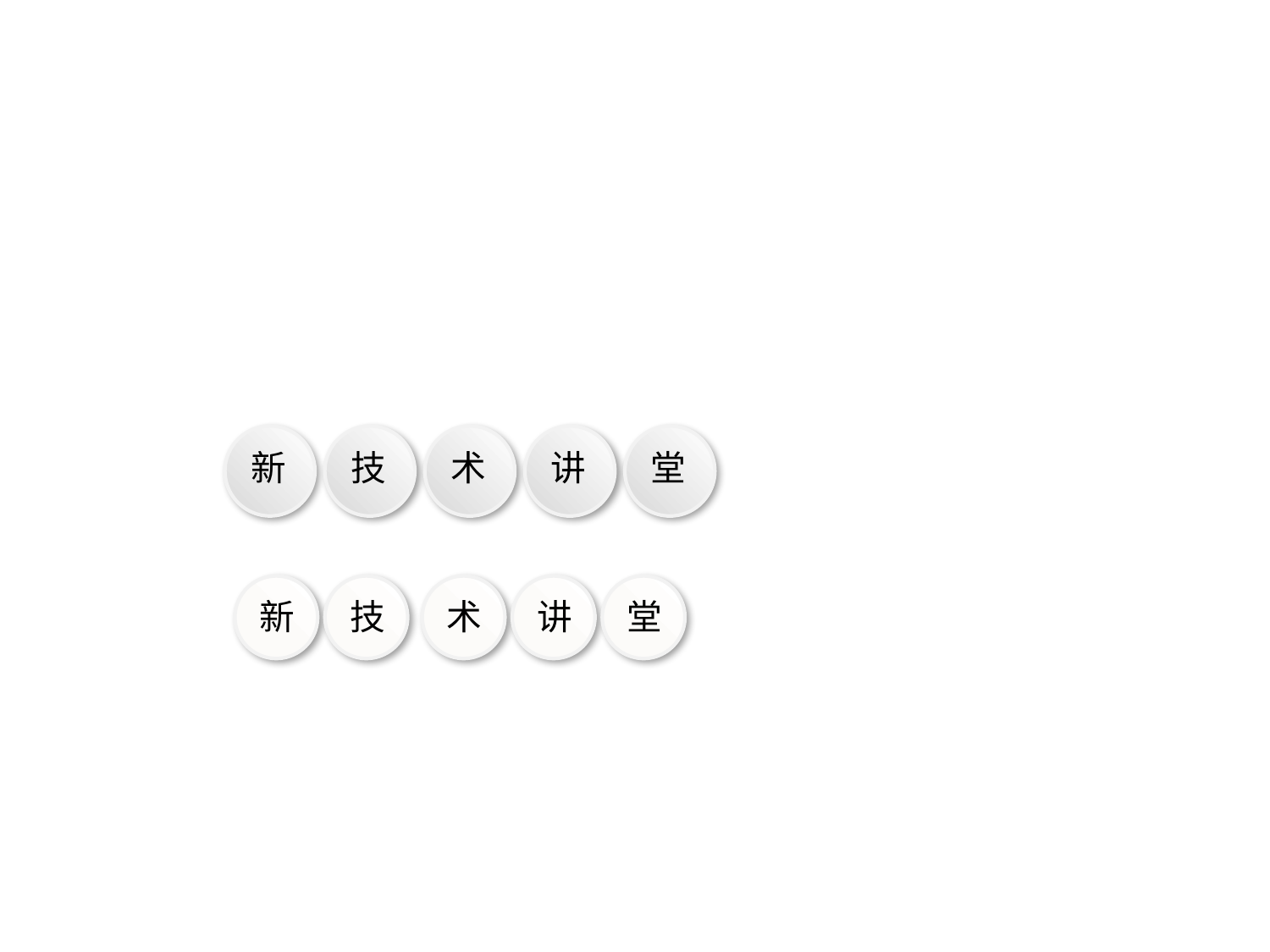

新
技
术
讲
堂
新
技
术
讲
堂